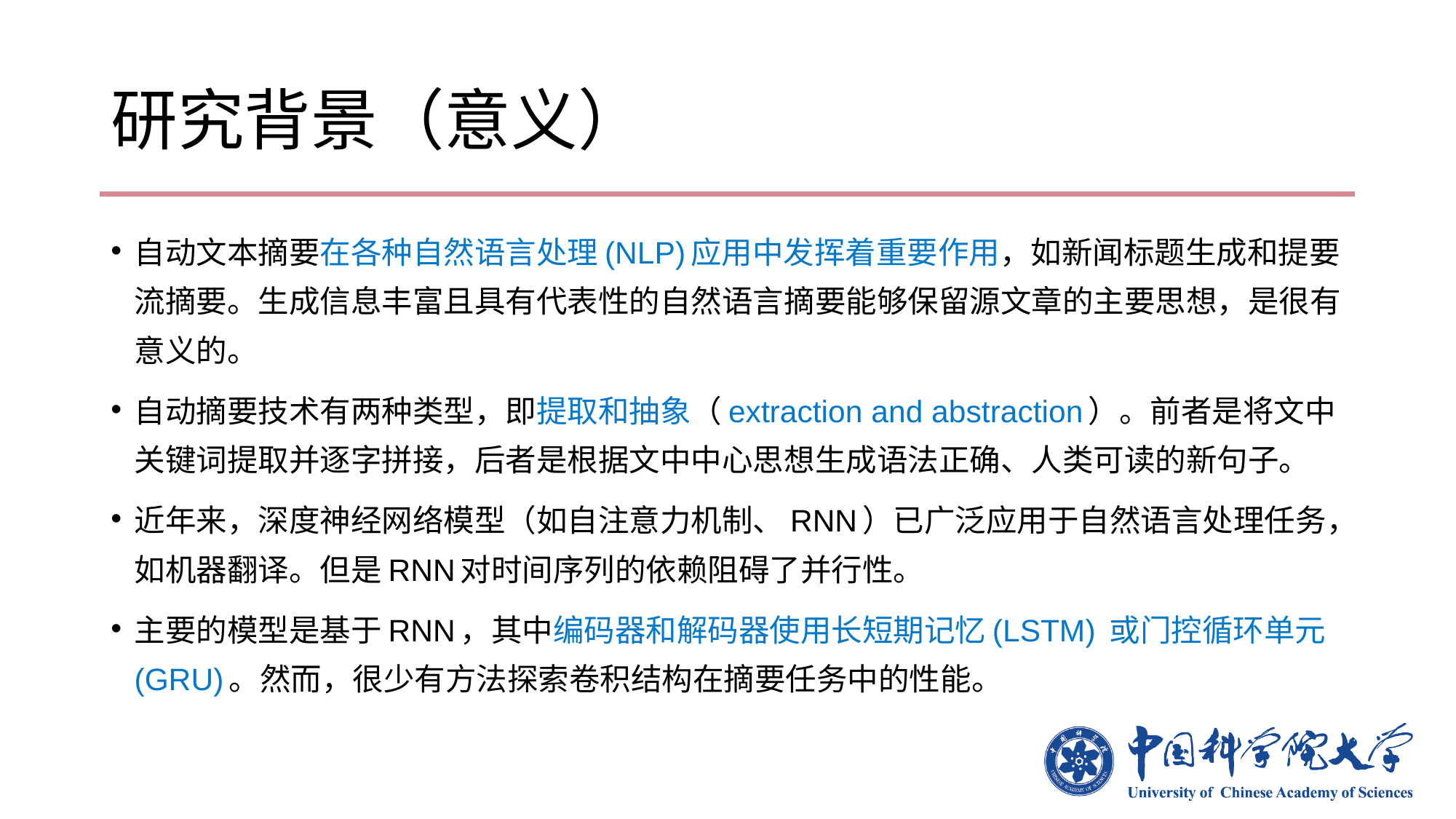

# 研究背景（意义）
自动文本摘要在各种自然语言处理(NLP)应用中发挥着重要作用，如新闻标题生成和提要流摘要。生成信息丰富且具有代表性的自然语言摘要能够保留源文章的主要思想，是很有意义的。
自动摘要技术有两种类型，即提取和抽象（extraction and abstraction）。前者是将文中关键词提取并逐字拼接，后者是根据文中中心思想生成语法正确、人类可读的新句子。
近年来，深度神经网络模型（如自注意力机制、RNN）已广泛应用于自然语言处理任务，如机器翻译。但是RNN对时间序列的依赖阻碍了并行性。
主要的模型是基于RNN，其中编码器和解码器使用长短期记忆(LSTM) 或门控循环单元(GRU)。然而，很少有方法探索卷积结构在摘要任务中的性能。